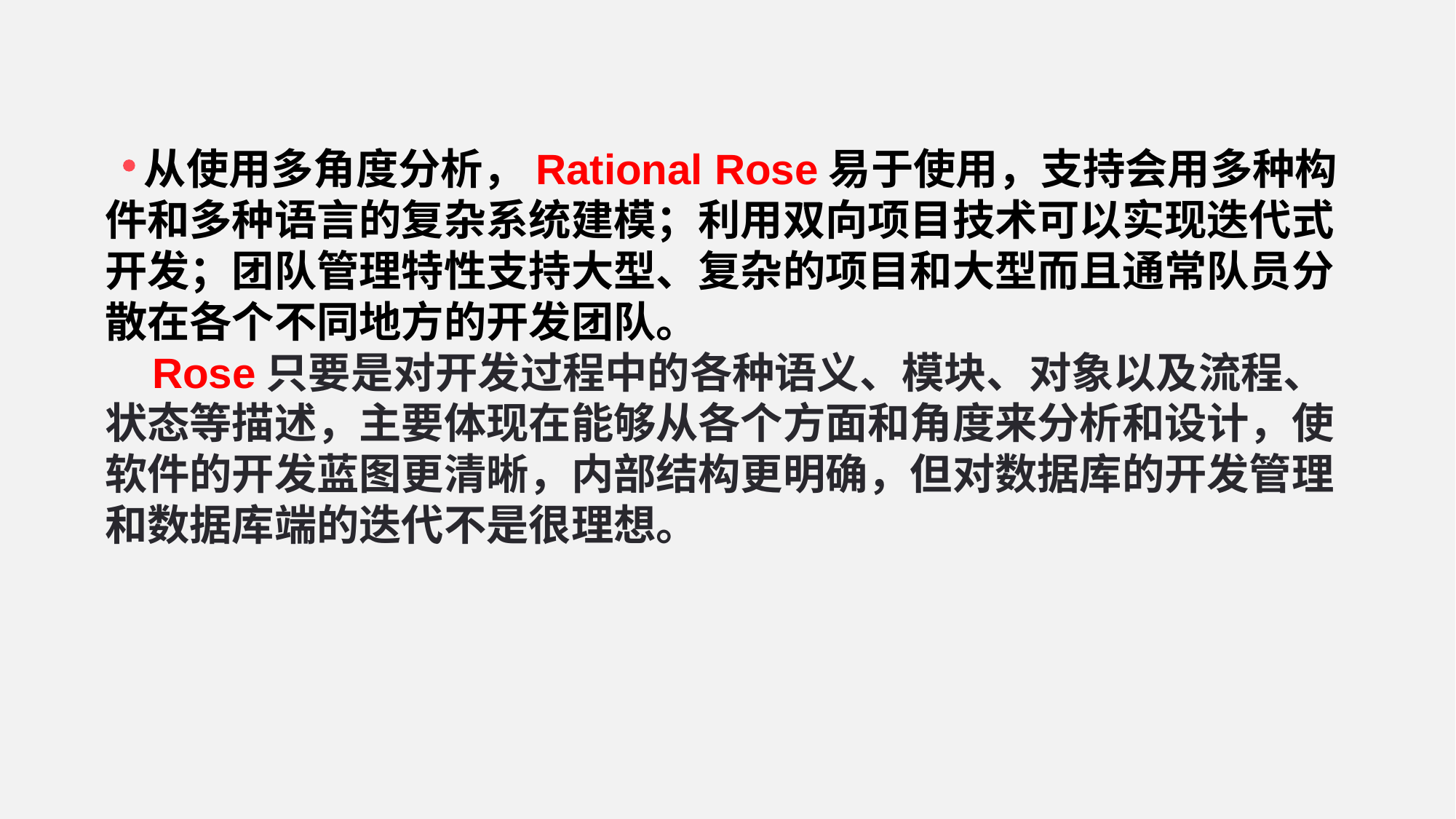

从使用多角度分析，Rational Rose易于使用，支持会用多种构件和多种语言的复杂系统建模；利用双向项目技术可以实现迭代式开发；团队管理特性支持大型、复杂的项目和大型而且通常队员分散在各个不同地方的开发团队。
    Rose只要是对开发过程中的各种语义、模块、对象以及流程、状态等描述，主要体现在能够从各个方面和角度来分析和设计，使软件的开发蓝图更清晰，内部结构更明确，但对数据库的开发管理和数据库端的迭代不是很理想。